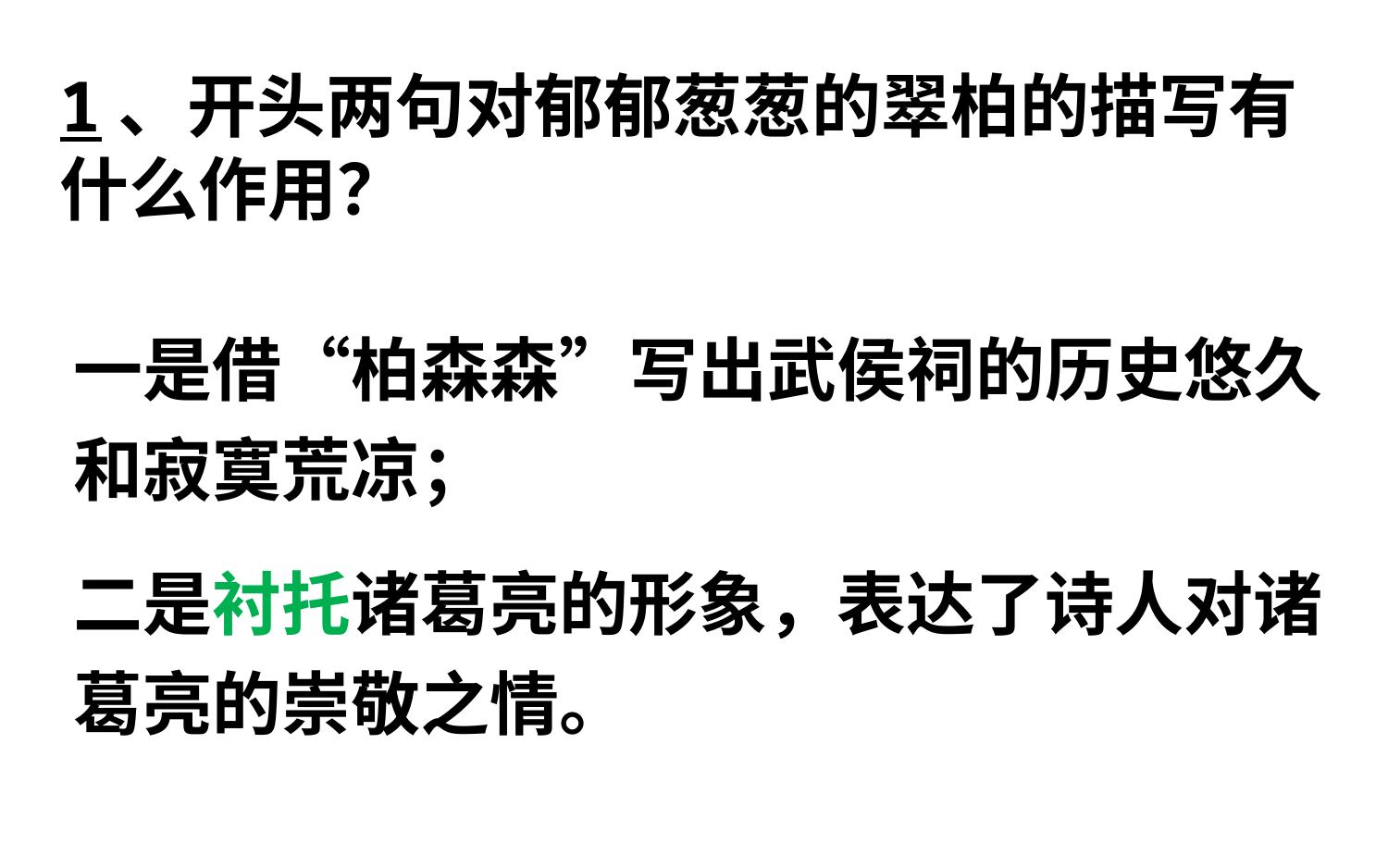

1、开头两句对郁郁葱葱的翠柏的描写有什么作用？
一是借“柏森森”写出武侯祠的历史悠久和寂寞荒凉；
二是衬托诸葛亮的形象，表达了诗人对诸葛亮的崇敬之情。